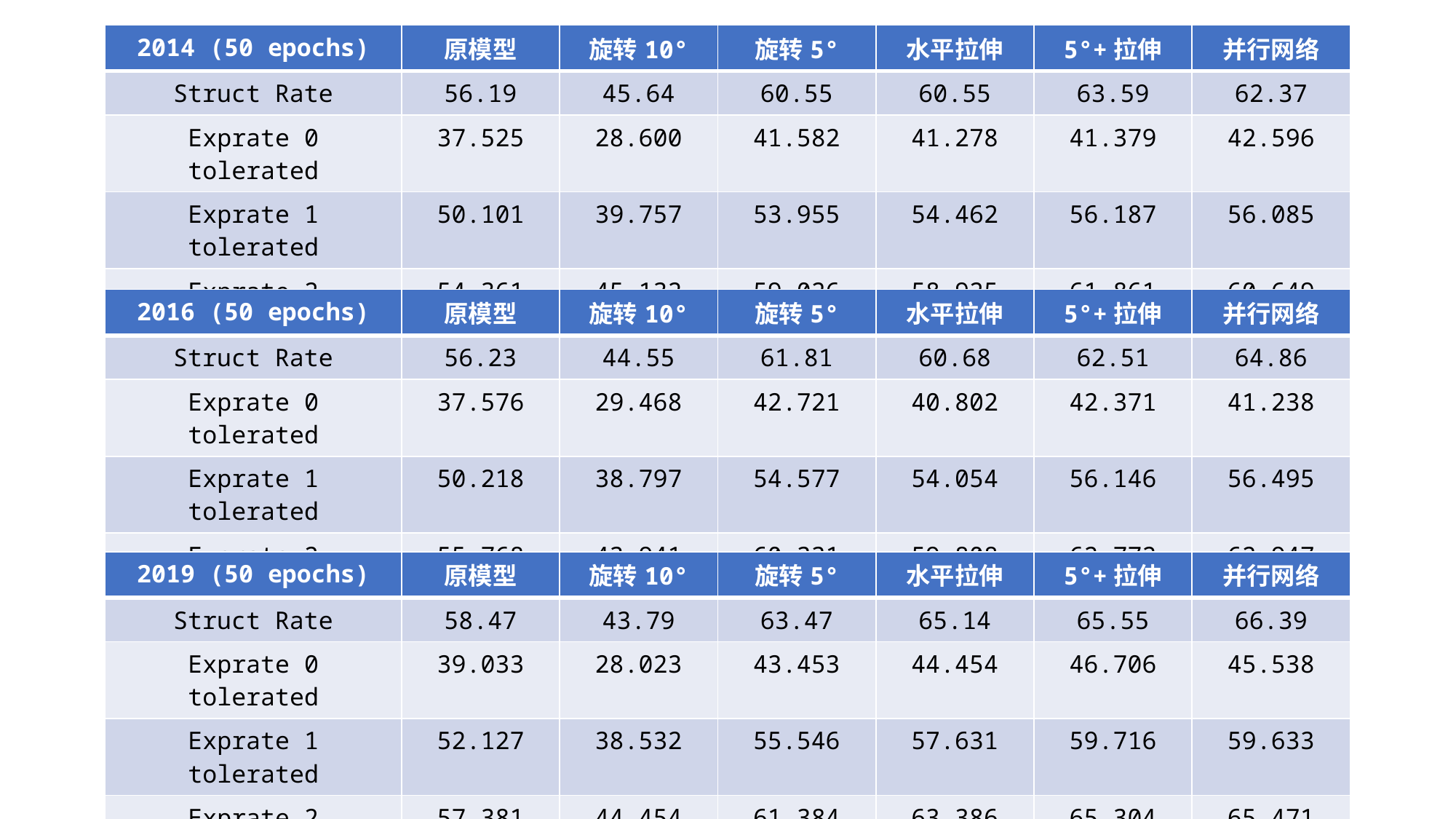

| 2014 (50 epochs) | 原模型 | 旋转10° | 旋转5° | 水平拉伸 | 5°+拉伸 | 并行网络 |
| --- | --- | --- | --- | --- | --- | --- |
| Struct Rate | 56.19 | 45.64 | 60.55 | 60.55 | 63.59 | 62.37 |
| Exprate 0 tolerated | 37.525 | 28.600 | 41.582 | 41.278 | 41.379 | 42.596 |
| Exprate 1 tolerated | 50.101 | 39.757 | 53.955 | 54.462 | 56.187 | 56.085 |
| Exprate 2 tolerated | 54.361 | 45.132 | 59.026 | 58.925 | 61.861 | 60.649 |
| Exprate 3 tolerated | 57.201 | 48.884 | 61.663 | 61.460 | 65.112 | 63.387 |
| 2016 (50 epochs) | 原模型 | 旋转10° | 旋转5° | 水平拉伸 | 5°+拉伸 | 并行网络 |
| --- | --- | --- | --- | --- | --- | --- |
| Struct Rate | 56.23 | 44.55 | 61.81 | 60.68 | 62.51 | 64.86 |
| Exprate 0 tolerated | 37.576 | 29.468 | 42.721 | 40.802 | 42.371 | 41.238 |
| Exprate 1 tolerated | 50.218 | 38.797 | 54.577 | 54.054 | 56.146 | 56.495 |
| Exprate 2 tolerated | 55.768 | 43.941 | 60.331 | 59.808 | 62.772 | 62.947 |
| Exprate 3 tolerated | 60.070 | 47.951 | 64.255 | 63.121 | 66.696 | 67.132 |
| 2019 (50 epochs) | 原模型 | 旋转10° | 旋转5° | 水平拉伸 | 5°+拉伸 | 并行网络 |
| --- | --- | --- | --- | --- | --- | --- |
| Struct Rate | 58.47 | 43.79 | 63.47 | 65.14 | 65.55 | 66.39 |
| Exprate 0 tolerated | 39.033 | 28.023 | 43.453 | 44.454 | 46.706 | 45.538 |
| Exprate 1 tolerated | 52.127 | 38.532 | 55.546 | 57.631 | 59.716 | 59.633 |
| Exprate 2 tolerated | 57.381 | 44.454 | 61.384 | 63.386 | 65.304 | 65.471 |
| Exprate 3 tolerated | 60.884 | 47.623 | 65.471 | 66.639 | 69.141 | 68.390 |